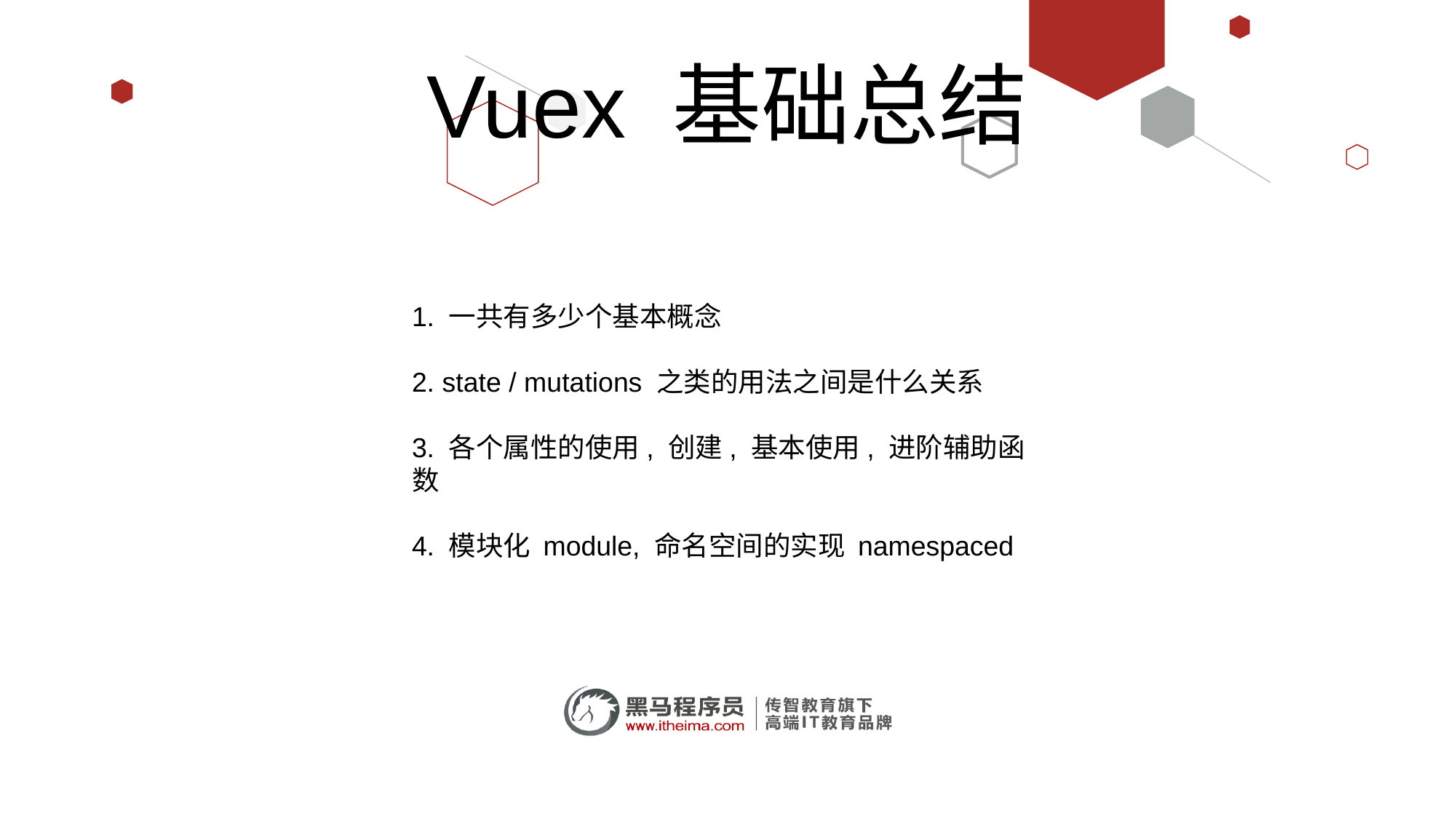

# Vuex 基础总结
1. 一共有多少个基本概念

2. state / mutations 之类的用法之间是什么关系

3. 各个属性的使用, 创建, 基本使用, 进阶辅助函数

4. 模块化 module, 命名空间的实现 namespaced